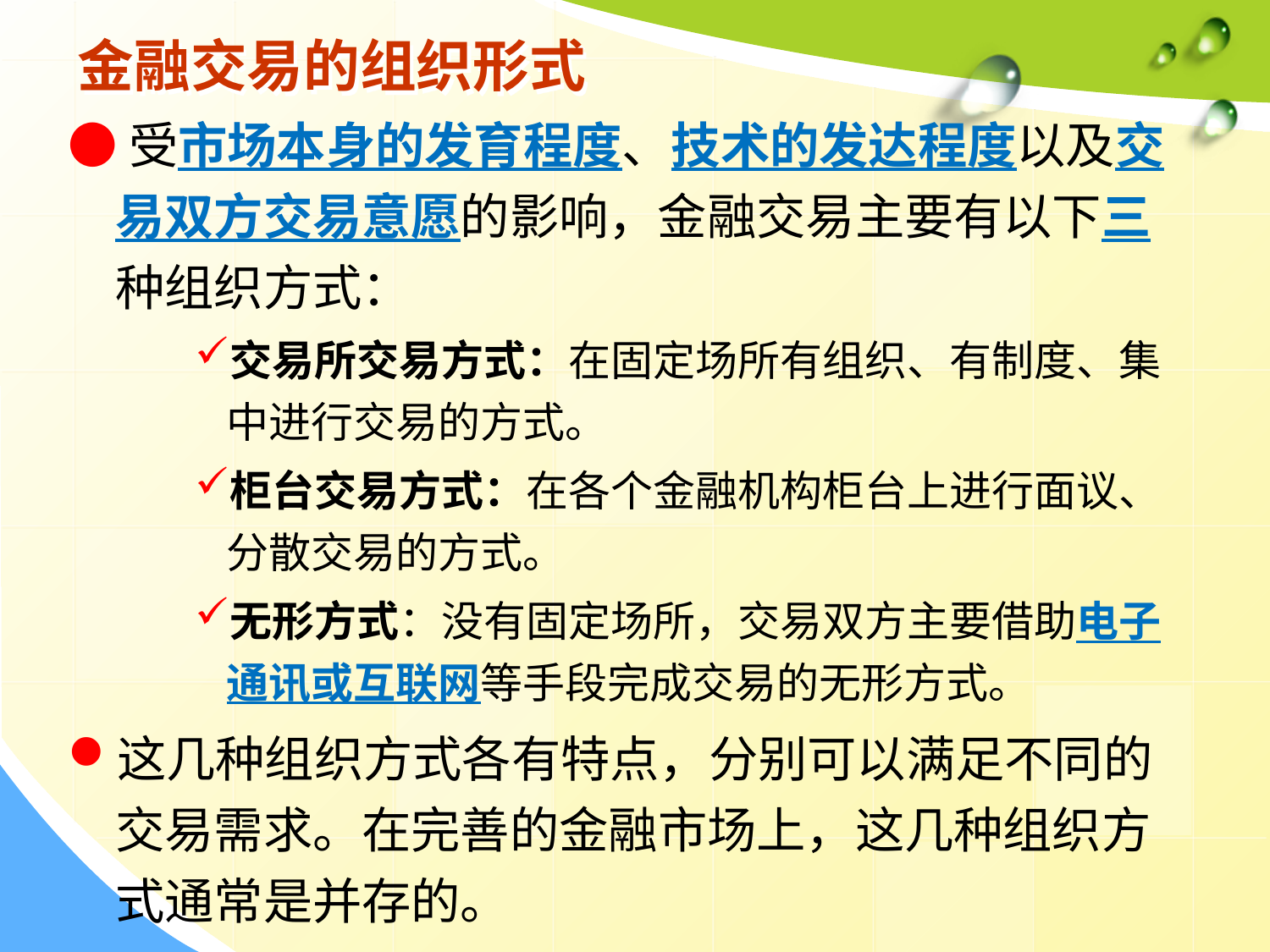

# 金融交易的组织形式
●受市场本身的发育程度、技术的发达程度以及交易双方交易意愿的影响，金融交易主要有以下三种组织方式：
交易所交易方式：在固定场所有组织、有制度、集中进行交易的方式。
柜台交易方式：在各个金融机构柜台上进行面议、分散交易的方式。
无形方式：没有固定场所，交易双方主要借助电子通讯或互联网等手段完成交易的无形方式。
这几种组织方式各有特点，分别可以满足不同的交易需求。在完善的金融市场上，这几种组织方式通常是并存的。